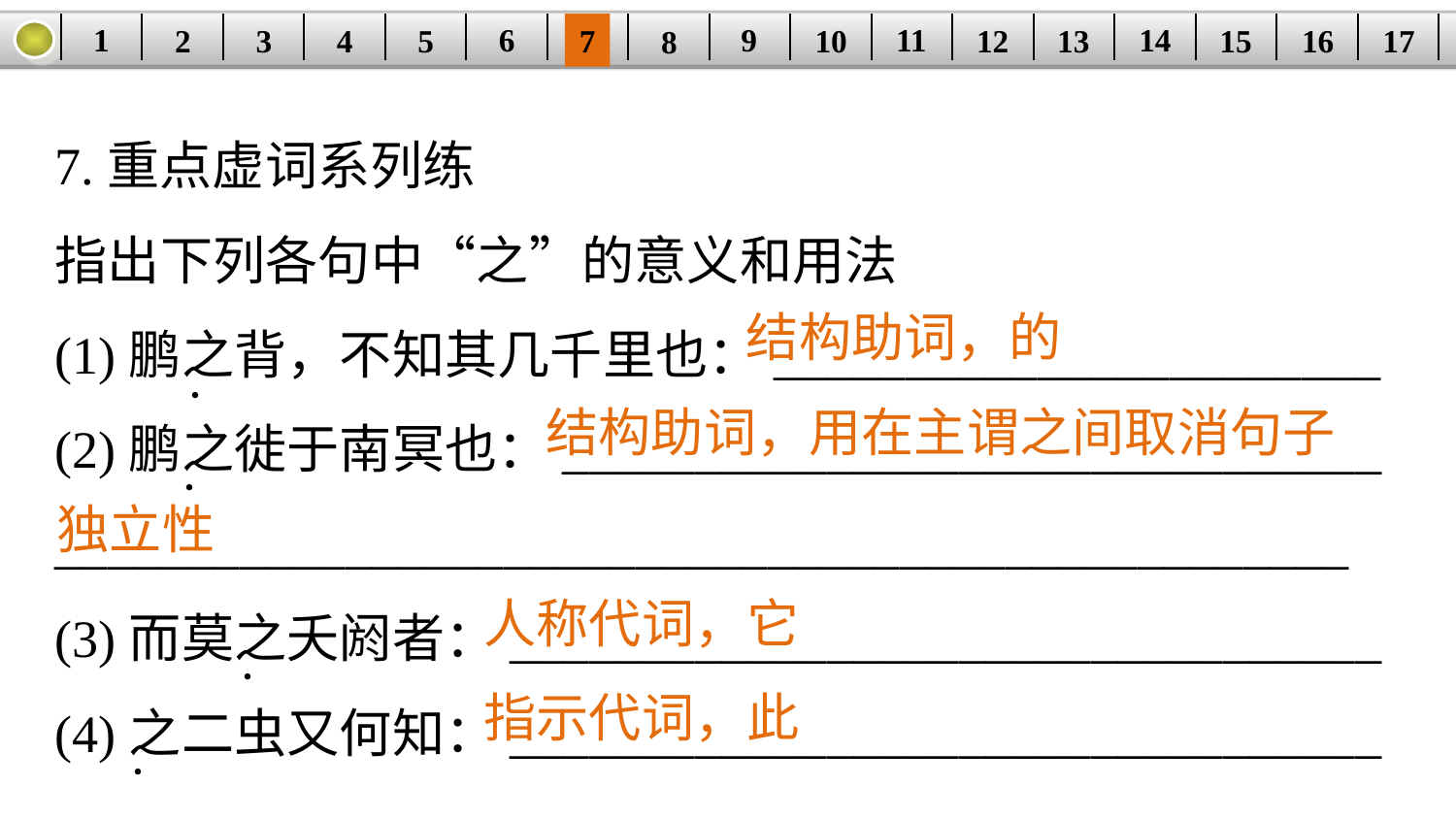

14
1
11
9
6
3
15
12
5
2
16
13
10
|  |  |  |  |  |  |  |  |  |  |  |  |  |  |  |  |  |
| --- | --- | --- | --- | --- | --- | --- | --- | --- | --- | --- | --- | --- | --- | --- | --- | --- |
7
4
17
8

7.重点虚词系列练
指出下列各句中“之”的意义和用法
(1)鹏之背，不知其几千里也：_______________________
(2)鹏之徙于南冥也：_______________________________
_________________________________________________
(3)而莫之夭阏者：_________________________________
(4)之二虫又何知：_________________________________
结构助词，的
·
结构助词，用在主谓之间取消句子
·
独立性
人称代词，它
·
指示代词，此
·